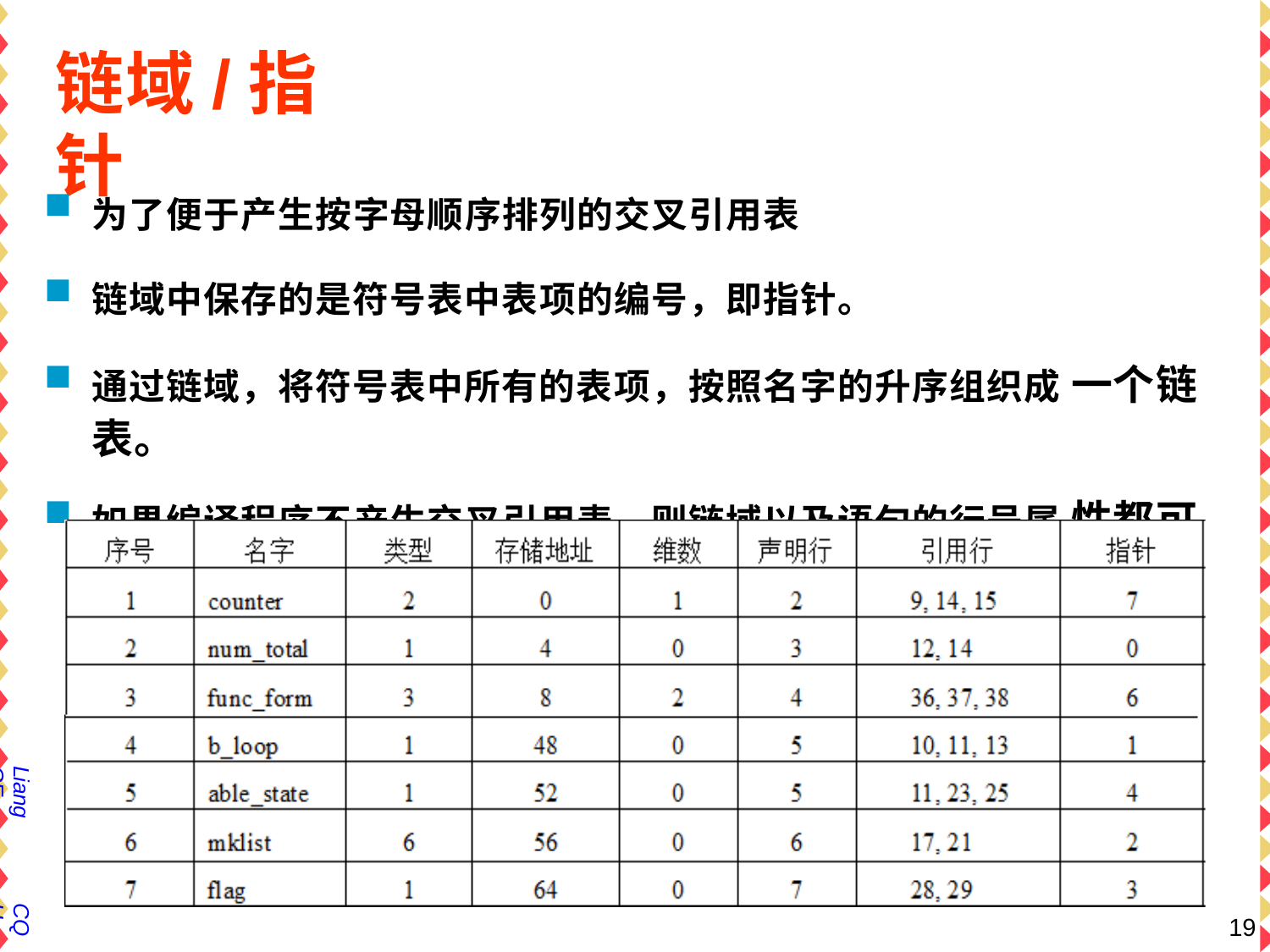

# 链域/指针
为了便于产生按字母顺序排列的交叉引用表
链域中保存的是符号表中表项的编号，即指针。
通过链域，将符号表中所有的表项，按照名字的升序组织成 一个链表。
如果编译程序不产生交叉引用表，则链域以及语句的行号属 性都可以从符号表中删除。

Liang GE
CQU
19